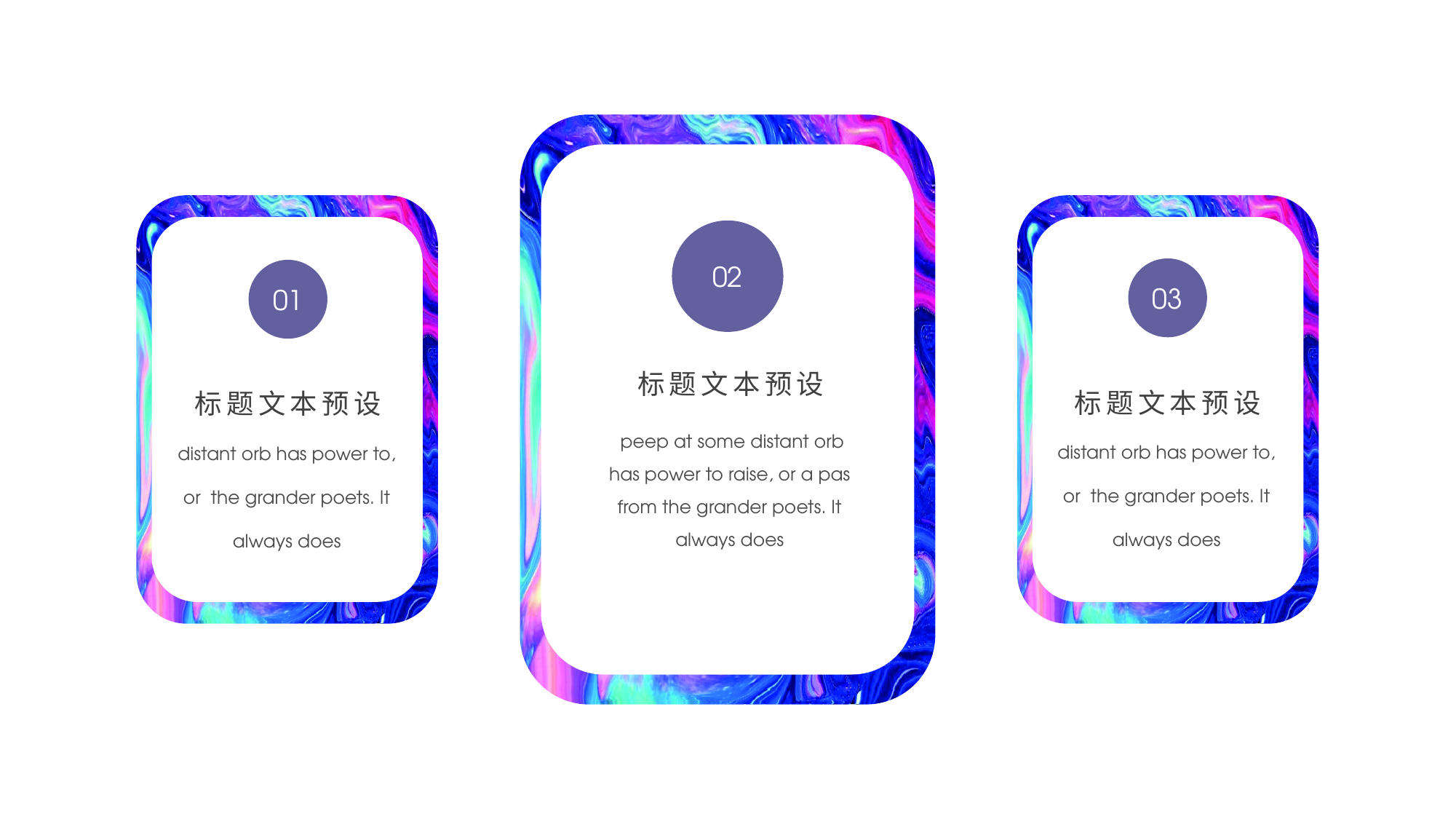

02
03
01
标题文本预设
标题文本预设
标题文本预设
 peep at some distant orb has power to raise, or a pas from the grander poets. It always does
distant orb has power to, or  the grander poets. It always does
distant orb has power to, or  the grander poets. It always does